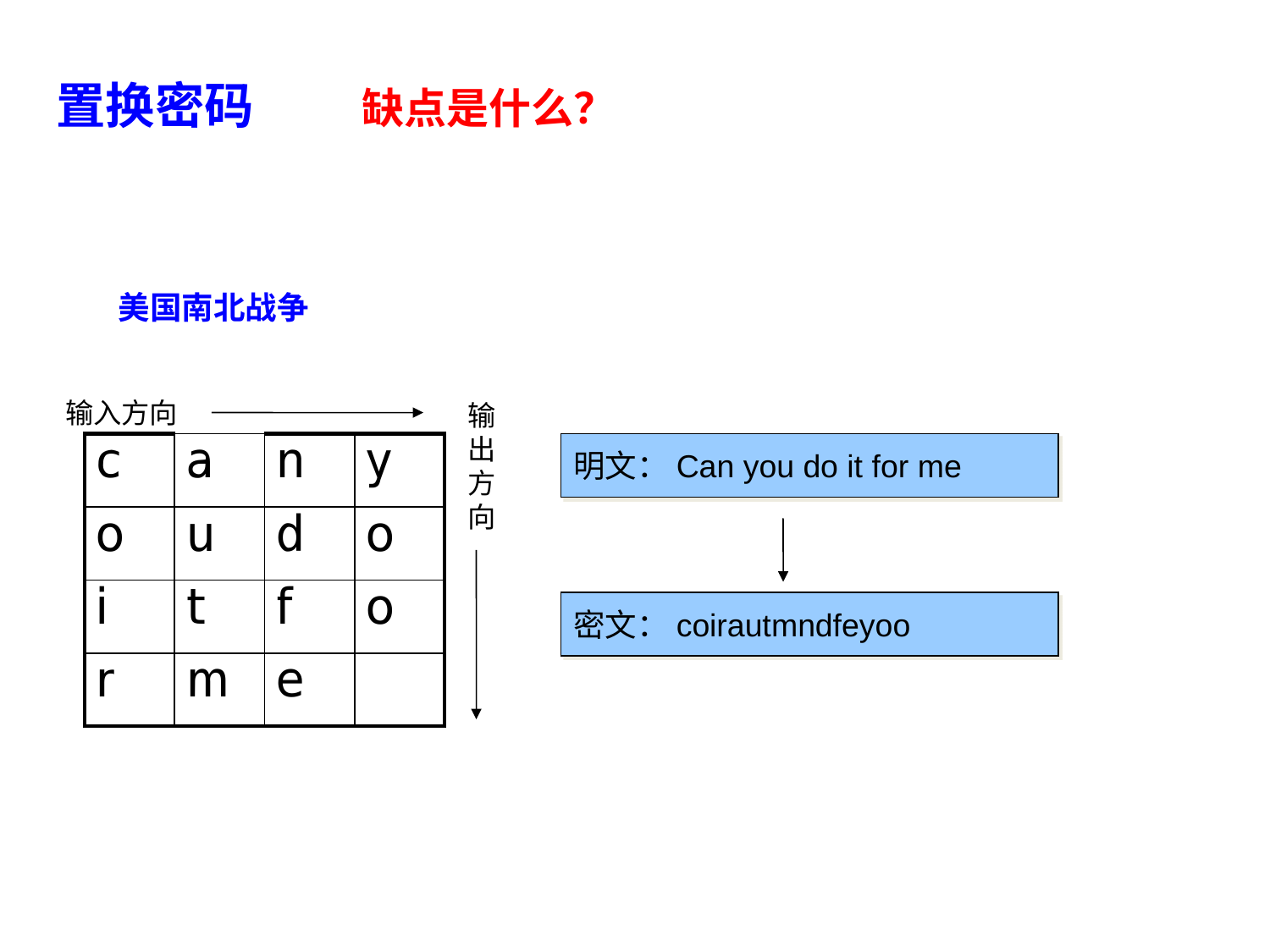

置换密码
缺点是什么？
美国南北战争
输入方向
输
出
方
向

| c | a | n | y |
| --- | --- | --- | --- |
| o | u | d | o |
| i | t | f | o |
| r | m | e |  |
明文：Can you do it for me

密文：coirautmndfeyoo